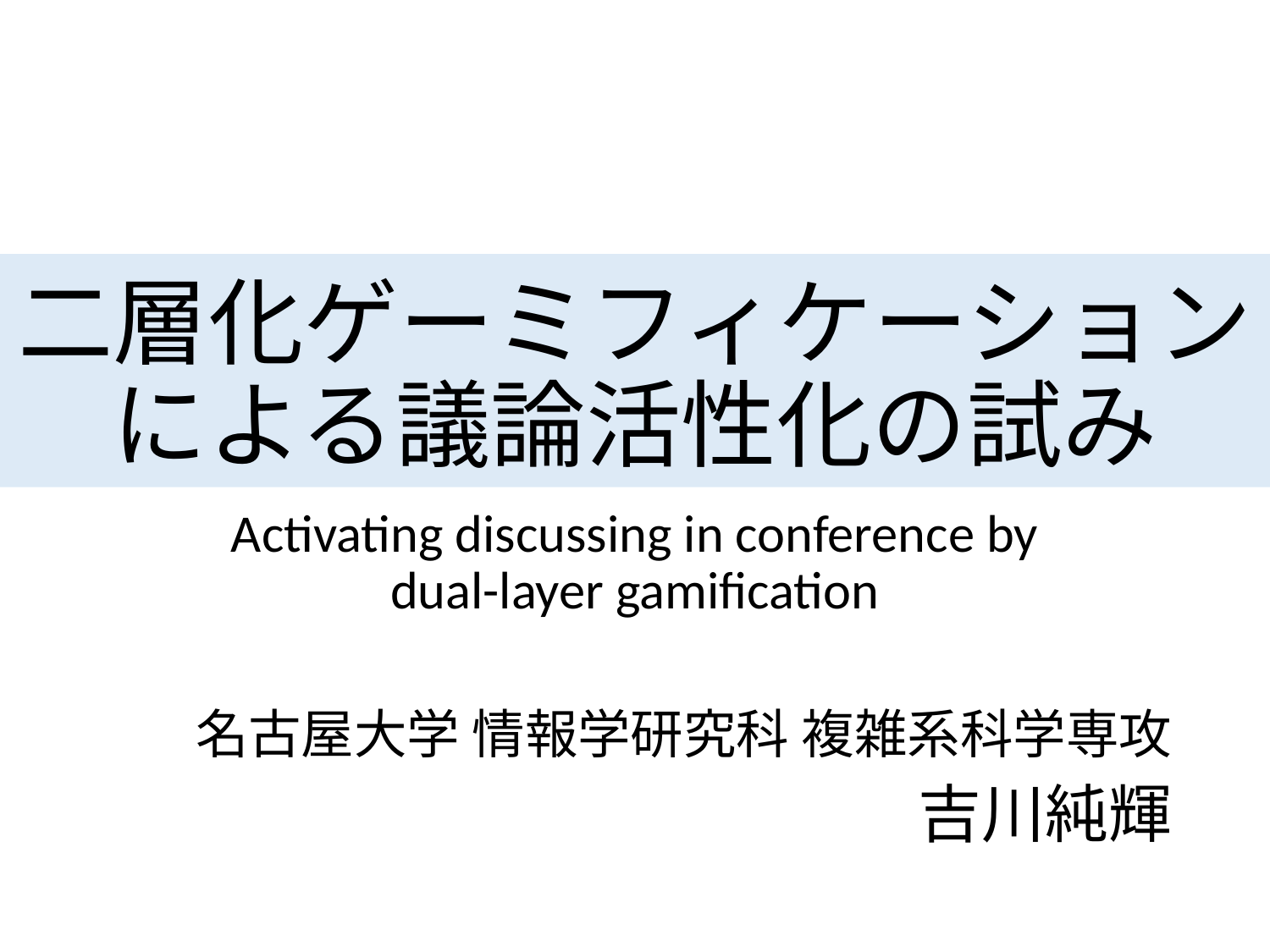

# 二層化ゲーミフィケーションによる議論活性化の試み
Activating discussing in conference by dual-layer gamification
名古屋大学 情報学研究科 複雑系科学専攻
吉川純輝